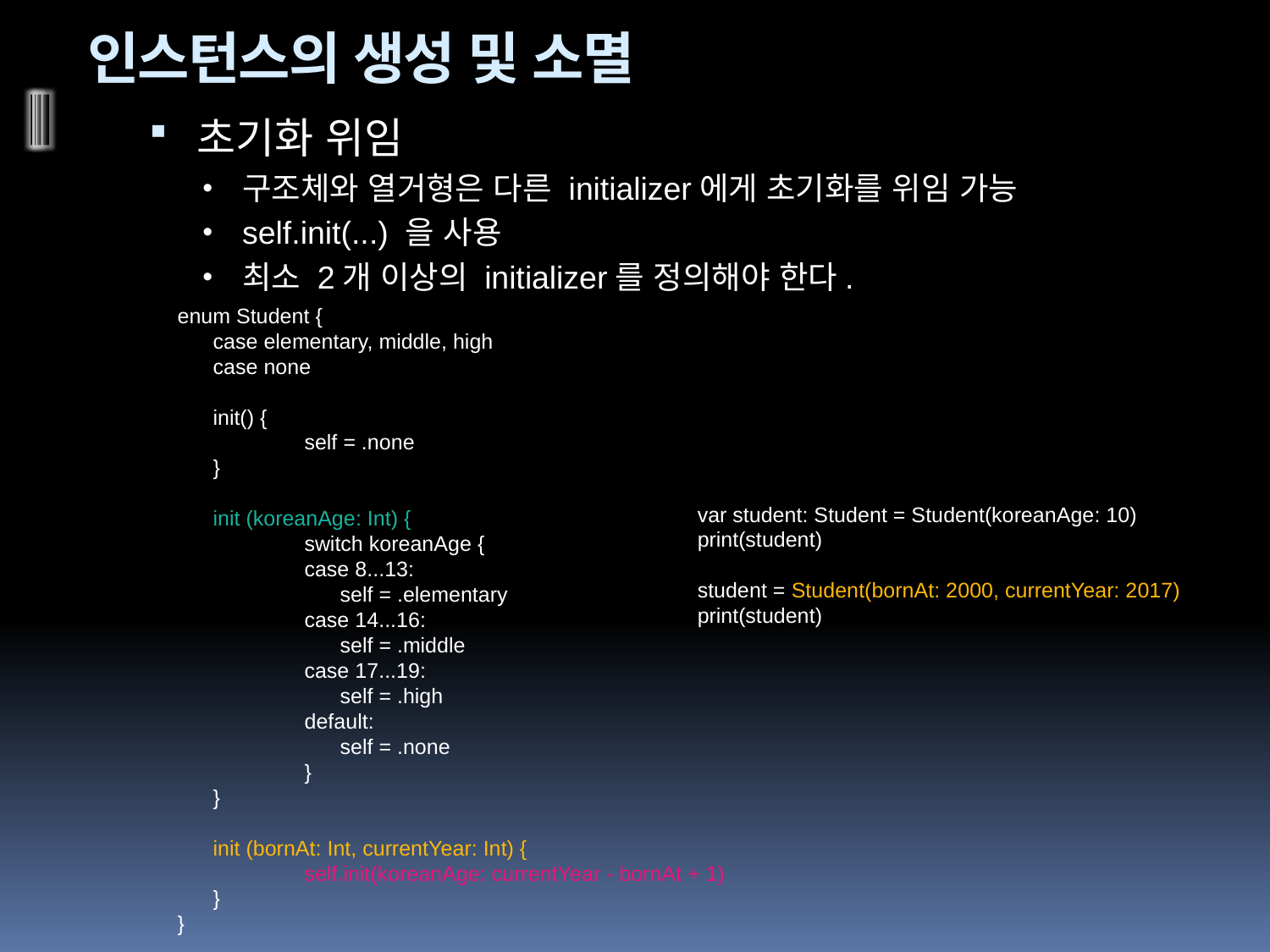

# 인스턴스의 생성 및 소멸
초기화 위임
구조체와 열거형은 다른 initializer에게 초기화를 위임 가능
self.init(...) 을 사용
최소 2개 이상의 initializer를 정의해야 한다.

enum Student {
      case elementary, middle, high
      case none

      init() {
	self = .none
      }

      init (koreanAge: Int) {
	switch koreanAge {
	case 8...13:
	      self = .elementary
	case 14...16:
	      self = .middle
	case 17...19:
	      self = .high
	default:
	      self = .none
	}
      }

      init (bornAt: Int, currentYear: Int) {
	self.init(koreanAge: currentYear - bornAt + 1)
      }
}
var student: Student = Student(koreanAge: 10)
print(student)

student = Student(bornAt: 2000, currentYear: 2017)
print(student)